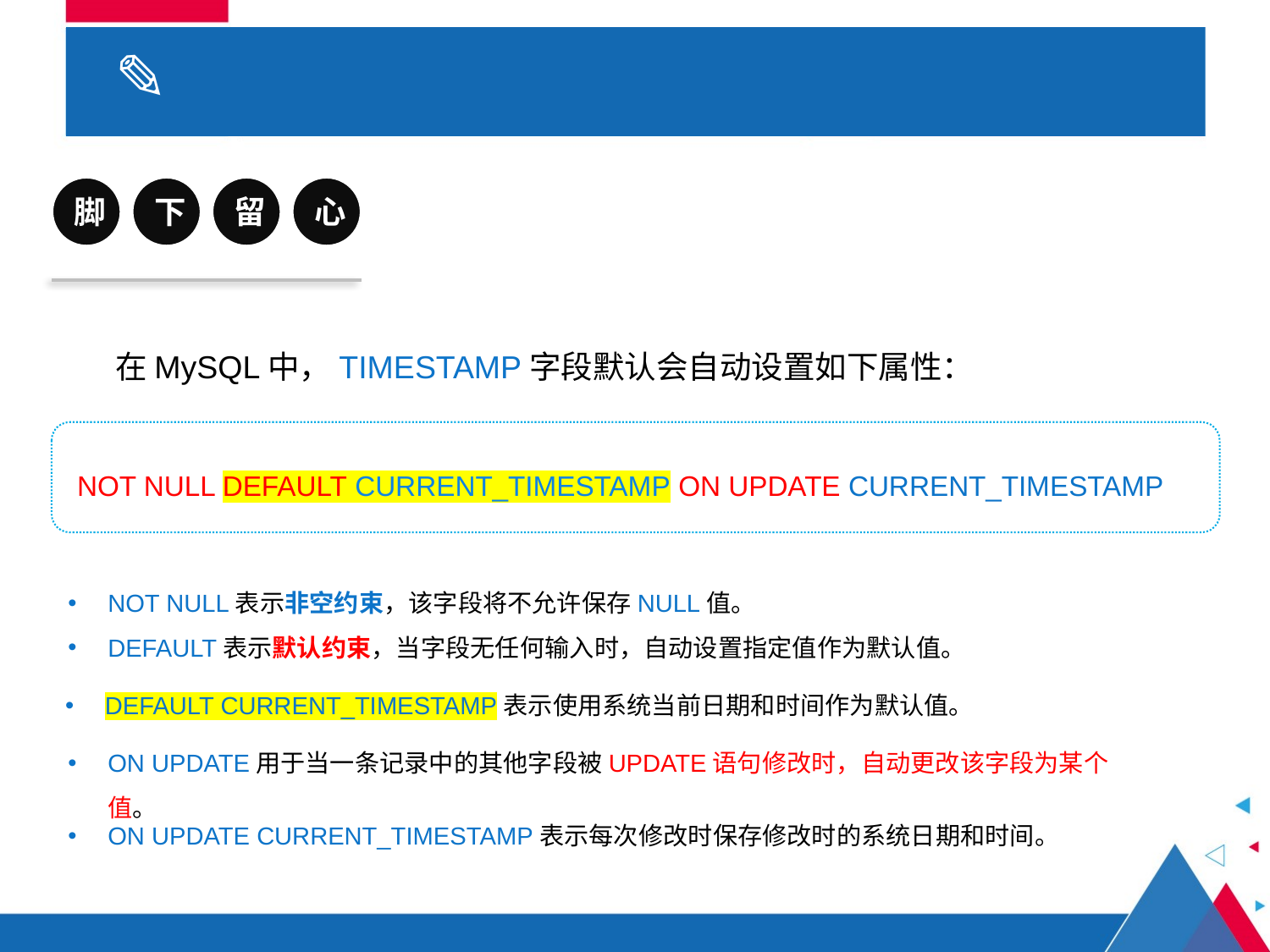

# 3.1 数据类型
脚
下
留
心
在MySQL中，TIMESTAMP字段默认会自动设置如下属性：

NOT NULL DEFAULT CURRENT_TIMESTAMP ON UPDATE CURRENT_TIMESTAMP
NOT NULL表示非空约束，该字段将不允许保存NULL值。
DEFAULT表示默认约束，当字段无任何输入时，自动设置指定值作为默认值。
DEFAULT CURRENT_TIMESTAMP表示使用系统当前日期和时间作为默认值。
ON UPDATE用于当一条记录中的其他字段被UPDATE语句修改时，自动更改该字段为某个值。
ON UPDATE CURRENT_TIMESTAMP表示每次修改时保存修改时的系统日期和时间。